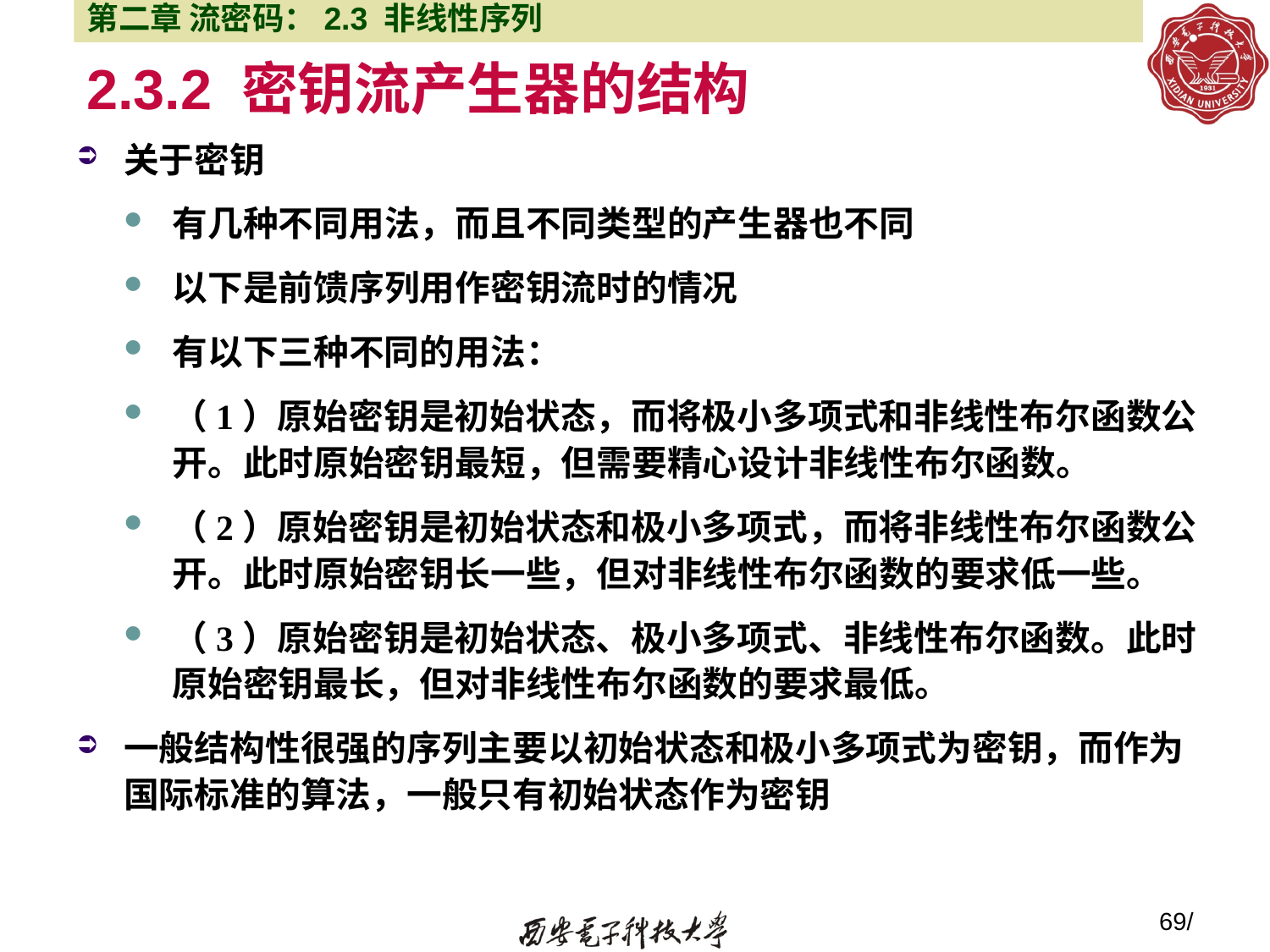

第二章 流密码：2.3 非线性序列
# 2.3.2 密钥流产生器的结构
关于密钥
有几种不同用法，而且不同类型的产生器也不同
以下是前馈序列用作密钥流时的情况
有以下三种不同的用法：
（1）原始密钥是初始状态，而将极小多项式和非线性布尔函数公开。此时原始密钥最短，但需要精心设计非线性布尔函数。
（2）原始密钥是初始状态和极小多项式，而将非线性布尔函数公开。此时原始密钥长一些，但对非线性布尔函数的要求低一些。
（3）原始密钥是初始状态、极小多项式、非线性布尔函数。此时原始密钥最长，但对非线性布尔函数的要求最低。
一般结构性很强的序列主要以初始状态和极小多项式为密钥，而作为国际标准的算法，一般只有初始状态作为密钥
69/